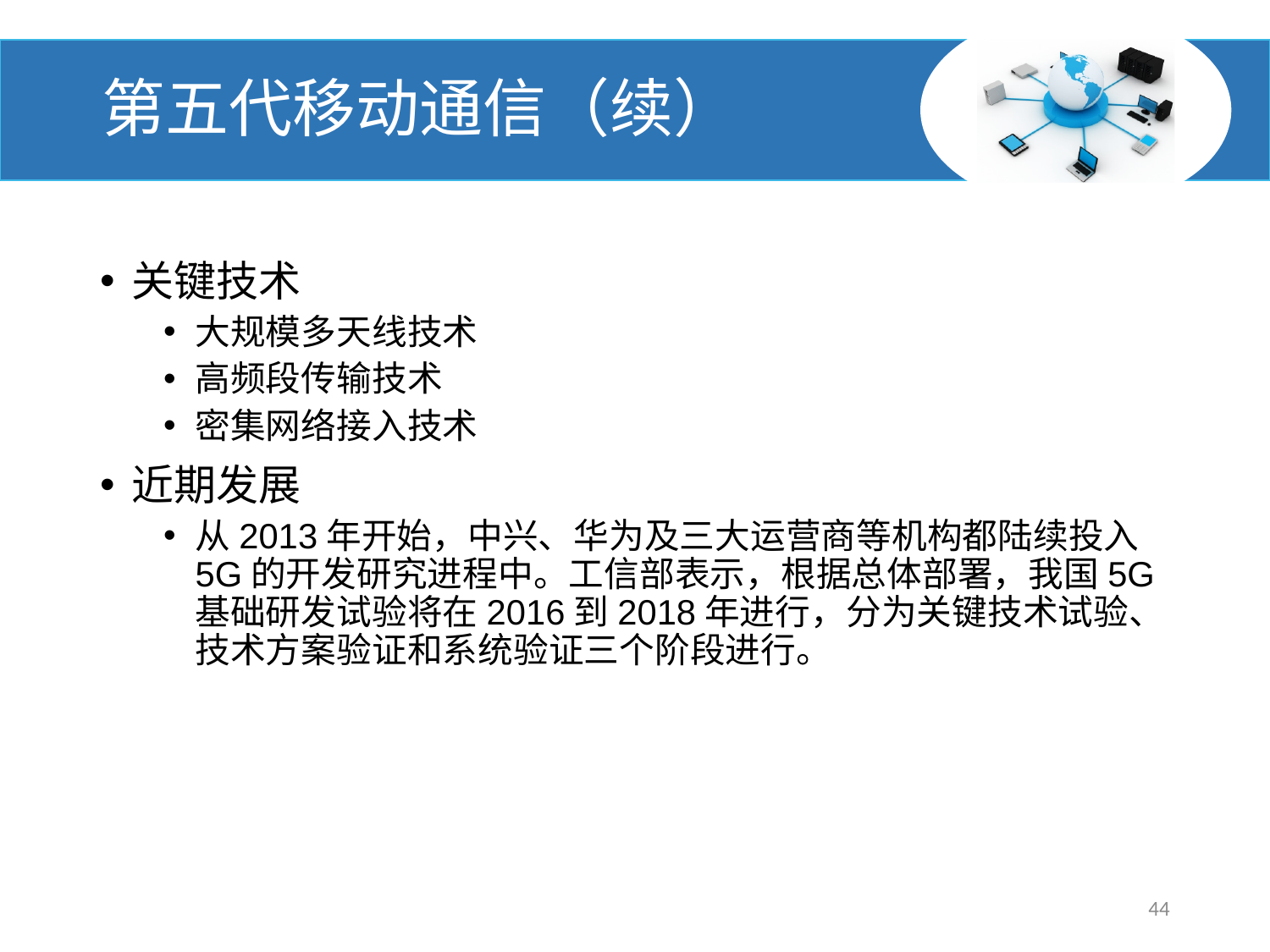

# 第五代移动通信（续）
关键技术
大规模多天线技术
高频段传输技术
密集网络接入技术
近期发展
从2013年开始，中兴、华为及三大运营商等机构都陆续投入5G的开发研究进程中。工信部表示，根据总体部署，我国5G基础研发试验将在2016到2018年进行，分为关键技术试验、技术方案验证和系统验证三个阶段进行。
44